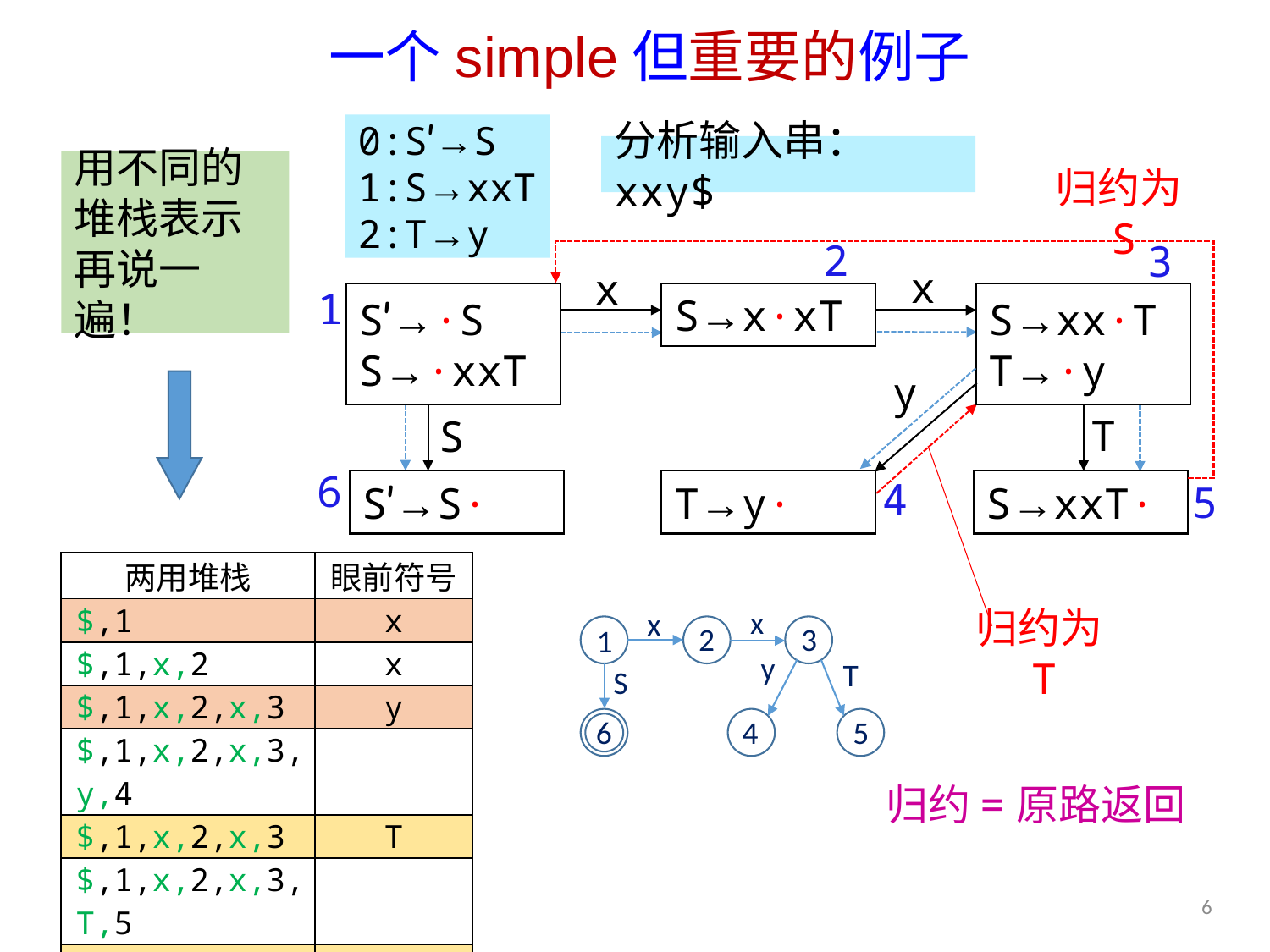

# 一个simple但重要的例子
0:S’→S
1:S→xxT
2:T→y
2
3
x
x
1
S’→·S
S→·xxT
S→x·xT
S→xx·T
T→·y
S’→S·
T→y·
S→xxT·
y
T
S
6
4
5
分析输入串：xxy$
用不同的堆栈表示再说一遍！

归约为S

| 两用堆栈 | 眼前符号 |
| --- | --- |
| $,1 | x |
| $,1,x,2 | x |
| $,1,x,2,x,3 | y |
| $,1,x,2,x,3,y,4 |  |
| $,1,x,2,x,3 | T |
| $,1,x,2,x,3,T,5 |  |
| $,1 | S |
| $,1,S,6 | $ |
x
x
3
2
1

y
T
S
4
6
5

归约为T
归约=原路返回
6